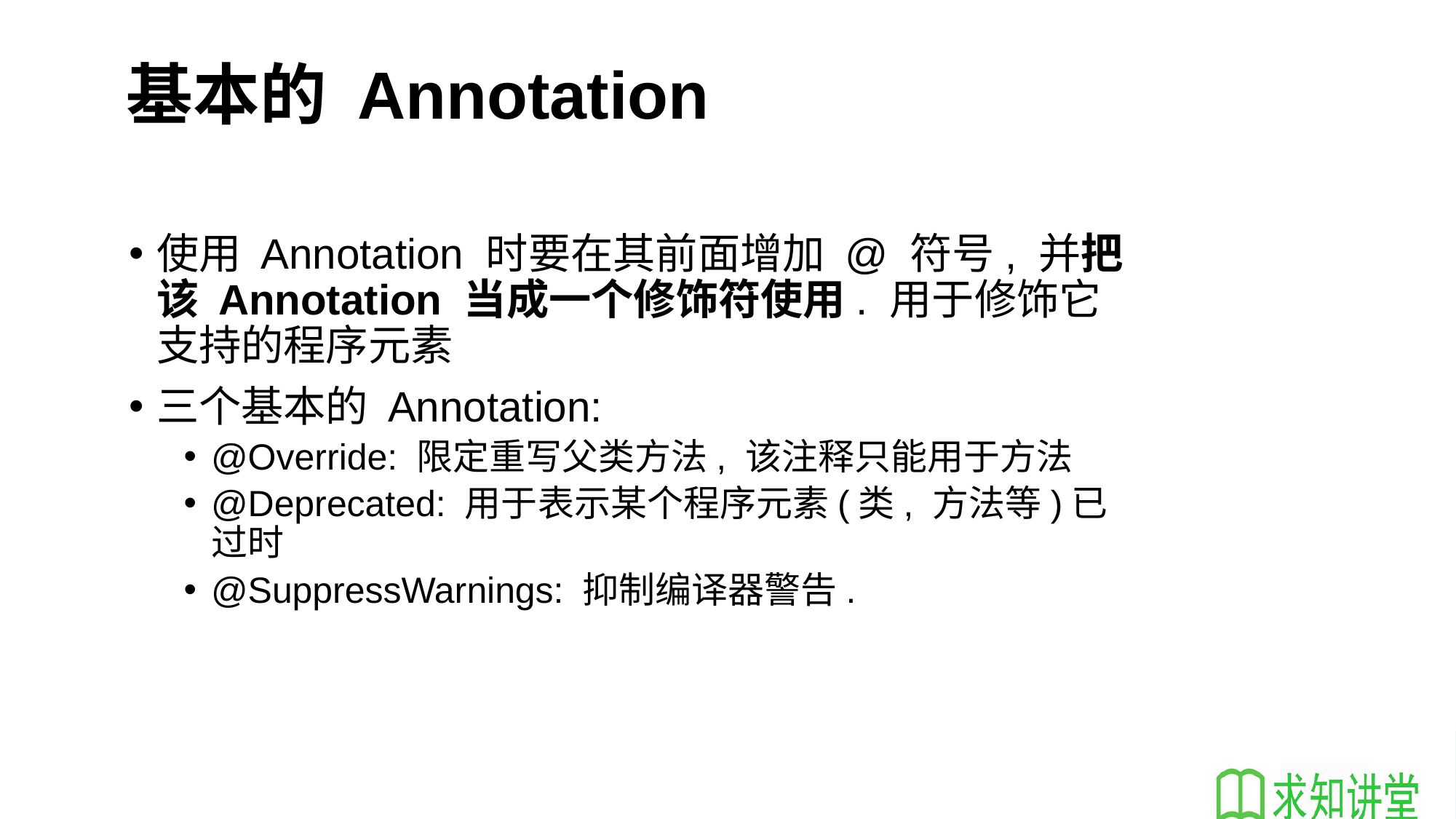

# 基本的 Annotation
使用 Annotation 时要在其前面增加 @ 符号, 并把该 Annotation 当成一个修饰符使用. 用于修饰它支持的程序元素
三个基本的 Annotation:
@Override: 限定重写父类方法, 该注释只能用于方法
@Deprecated: 用于表示某个程序元素(类, 方法等)已过时
@SuppressWarnings: 抑制编译器警告.